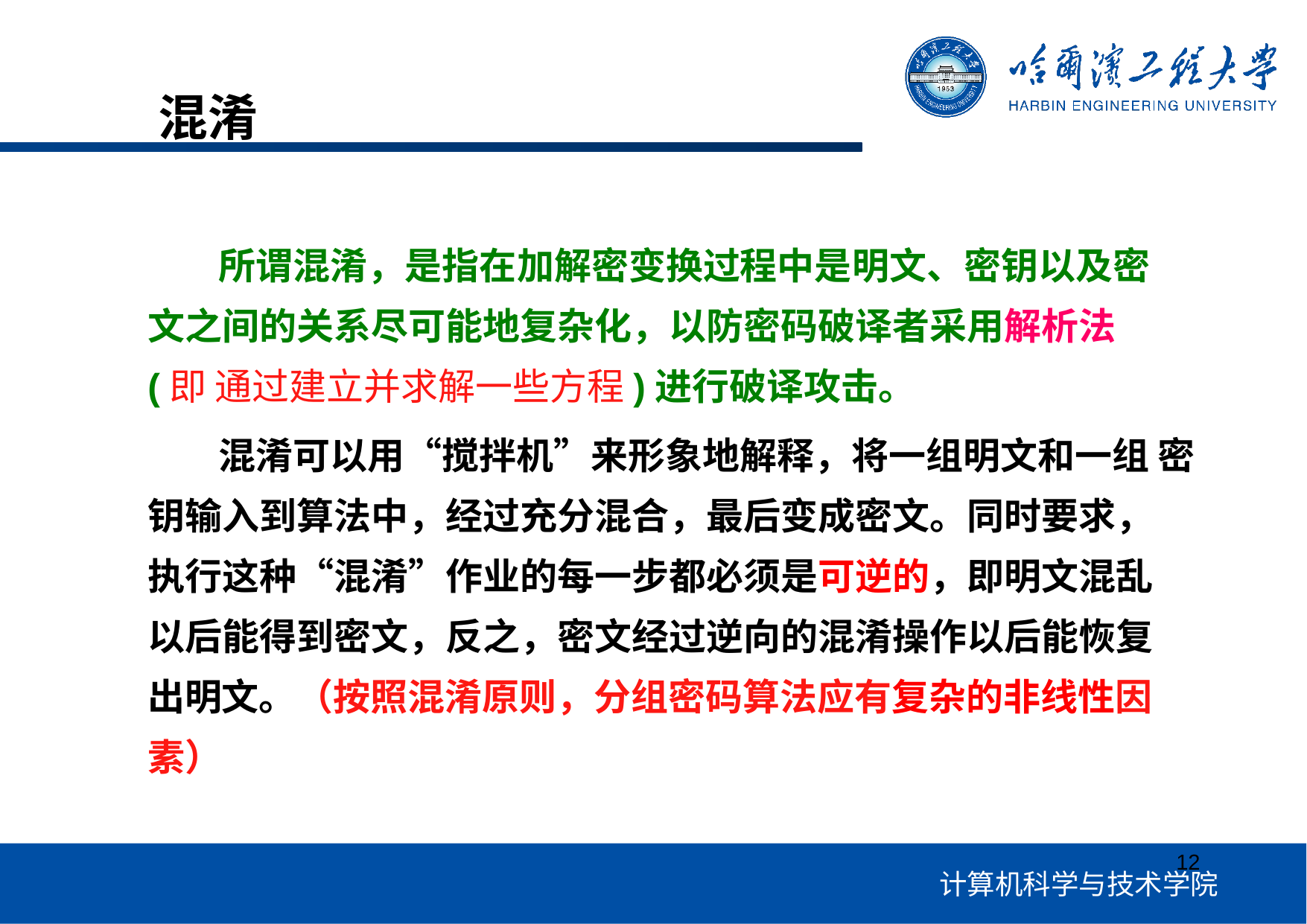

# 混淆
所谓混淆，是指在加解密变换过程中是明文、密钥以及密 文之间的关系尽可能地复杂化，以防密码破译者采用解析法(即 通过建立并求解一些方程)进行破译攻击。
混淆可以用“搅拌机”来形象地解释，将一组明文和一组 密钥输入到算法中，经过充分混合，最后变成密文。同时要求， 执行这种“混淆”作业的每一步都必须是可逆的，即明文混乱 以后能得到密文，反之，密文经过逆向的混淆操作以后能恢复 出明文。（按照混淆原则，分组密码算法应有复杂的非线性因 素）
12